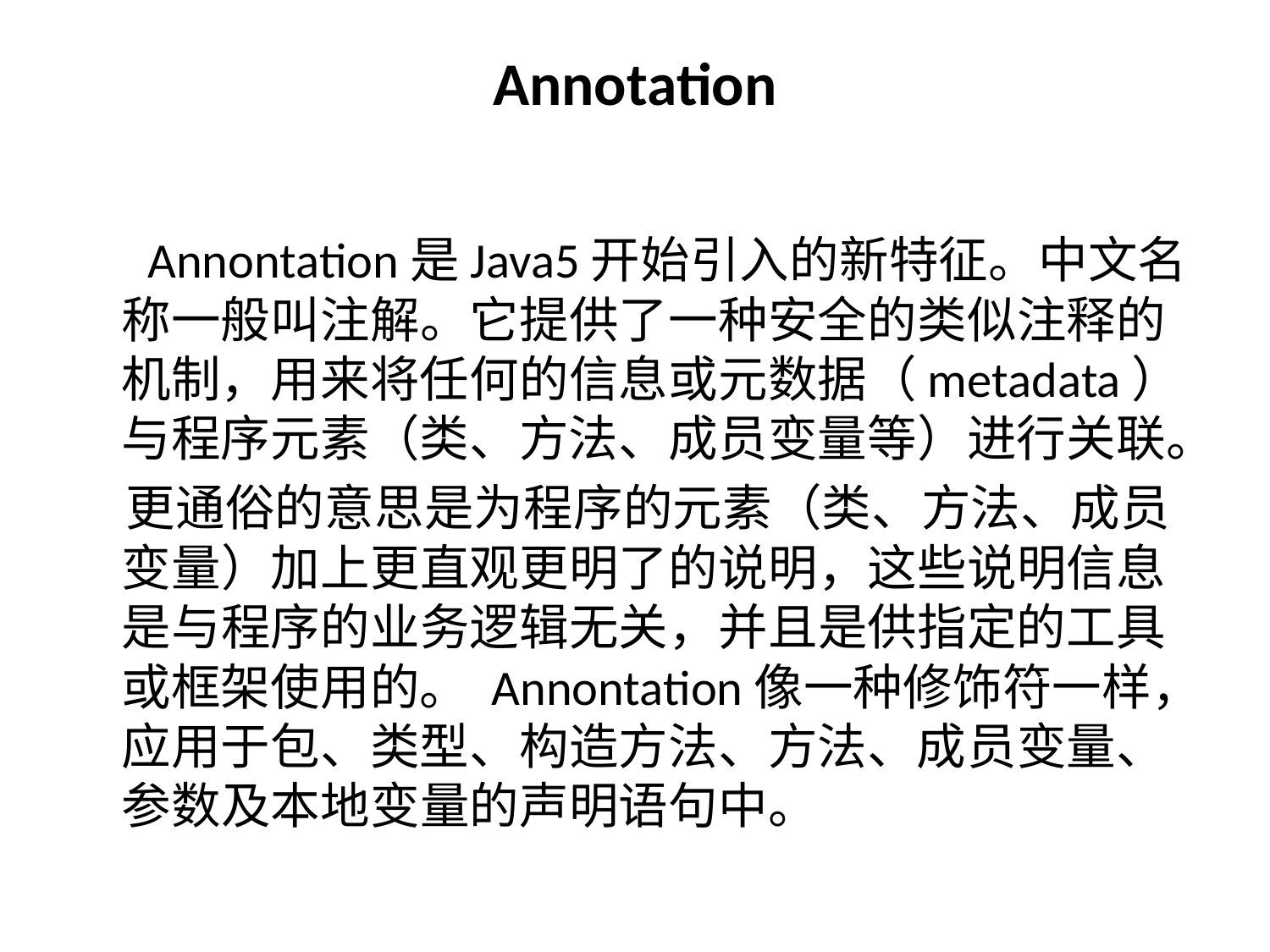

# Annotation
　 Annontation是Java5开始引入的新特征。中文名称一般叫注解。它提供了一种安全的类似注释的机制，用来将任何的信息或元数据（metadata）与程序元素（类、方法、成员变量等）进行关联。
　更通俗的意思是为程序的元素（类、方法、成员变量）加上更直观更明了的说明，这些说明信息是与程序的业务逻辑无关，并且是供指定的工具或框架使用的。 Annontation像一种修饰符一样，应用于包、类型、构造方法、方法、成员变量、参数及本地变量的声明语句中。